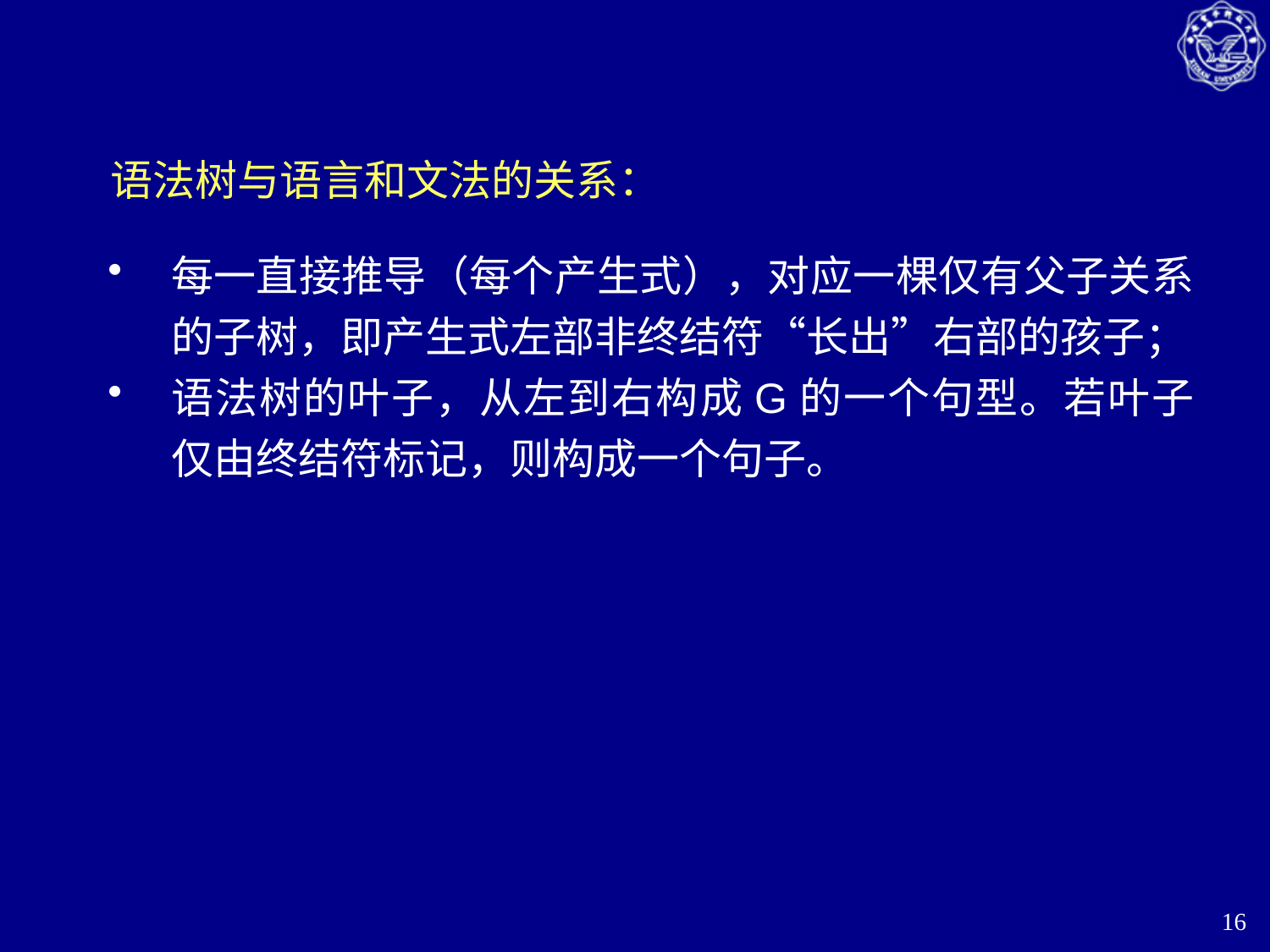

语法树与语言和文法的关系：
每一直接推导（每个产生式），对应一棵仅有父子关系的子树，即产生式左部非终结符“长出”右部的孩子；
语法树的叶子，从左到右构成G的一个句型。若叶子仅由终结符标记，则构成一个句子。
16